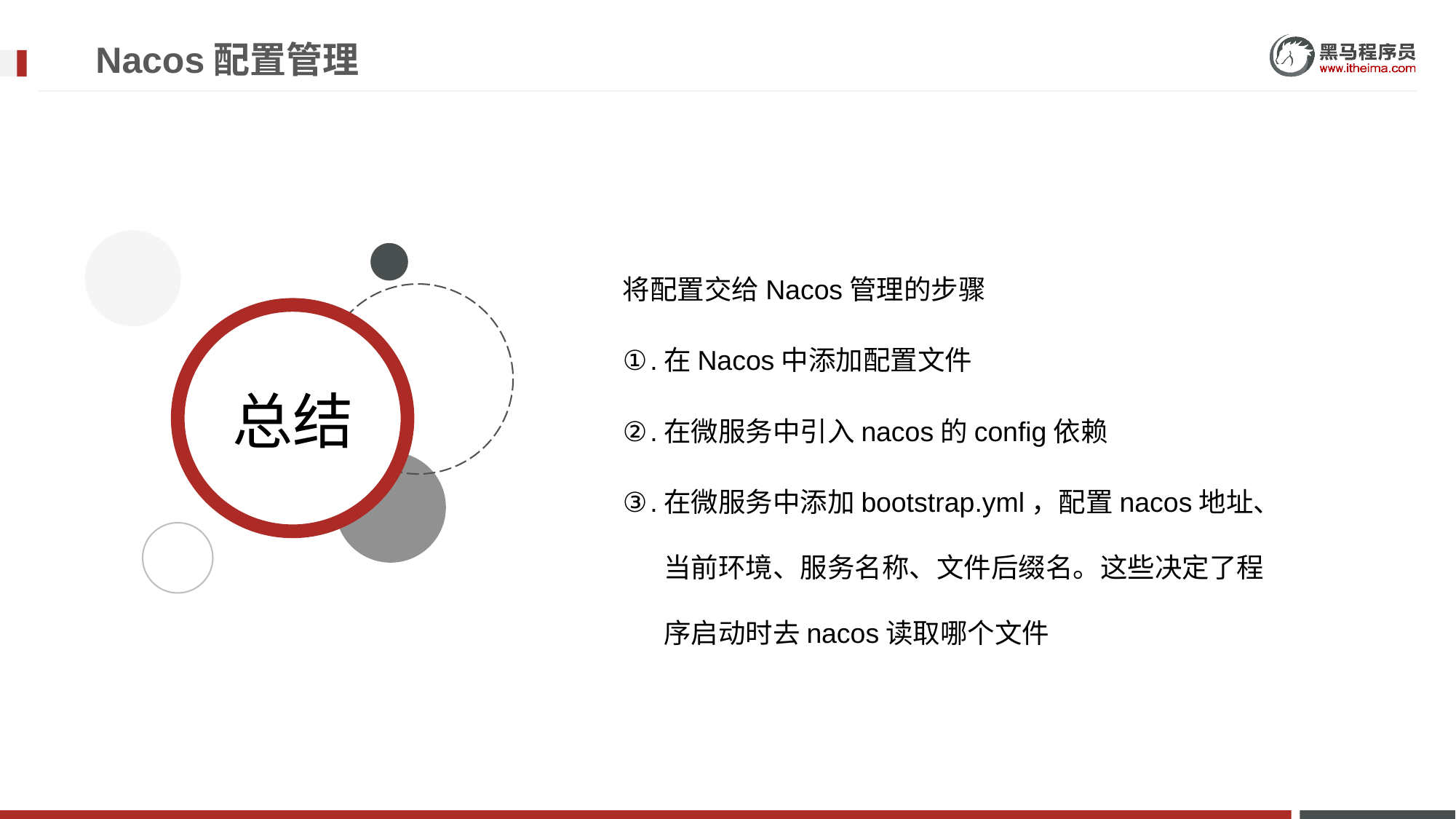

# Nacos配置管理
将配置交给Nacos管理的步骤
在Nacos中添加配置文件
在微服务中引入nacos的config依赖
在微服务中添加bootstrap.yml，配置nacos地址、当前环境、服务名称、文件后缀名。这些决定了程序启动时去nacos读取哪个文件